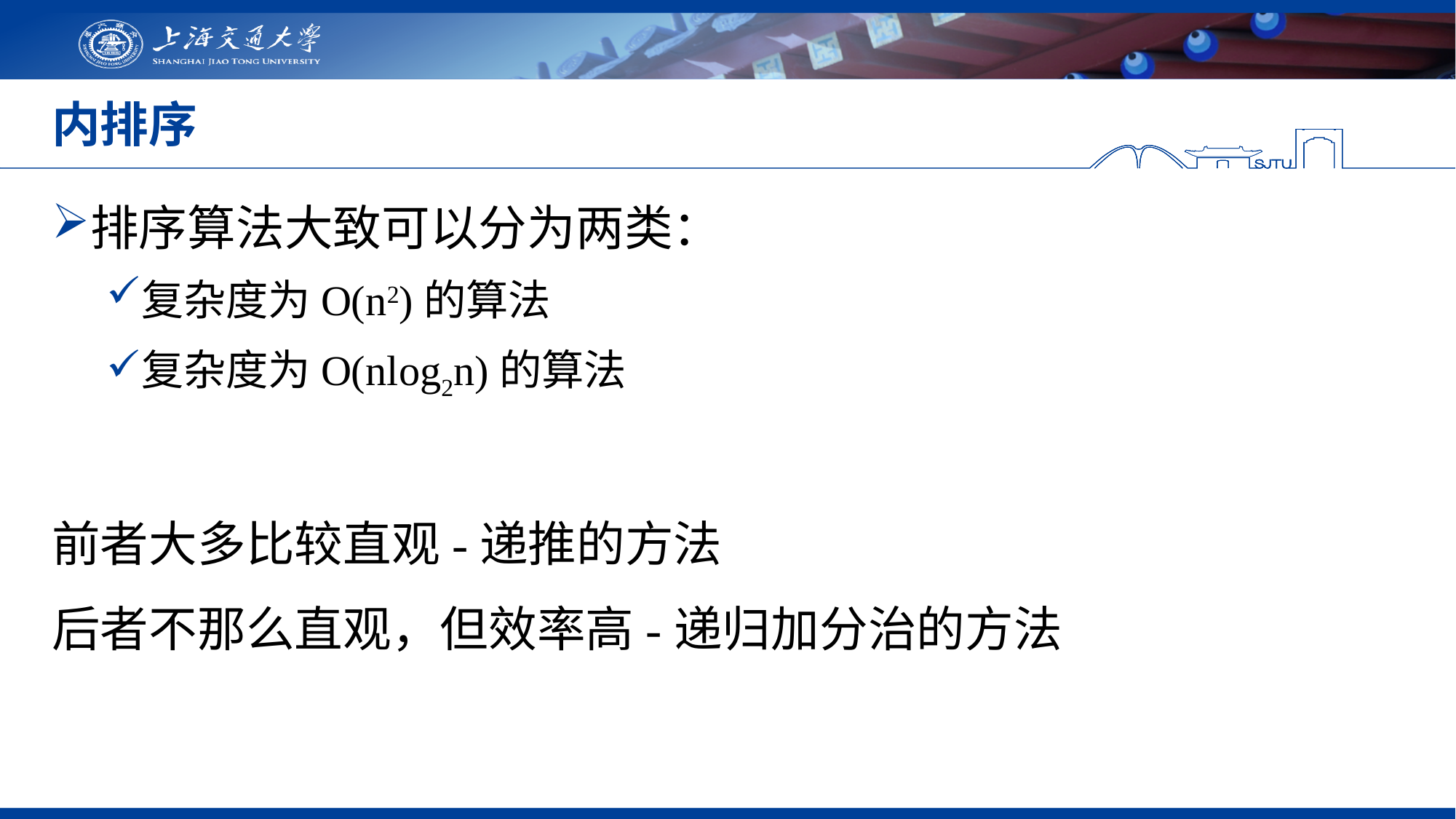

# 内排序
排序算法大致可以分为两类：
复杂度为O(n2)的算法
复杂度为O(nlog2n)的算法

前者大多比较直观-递推的方法
后者不那么直观，但效率高-递归加分治的方法